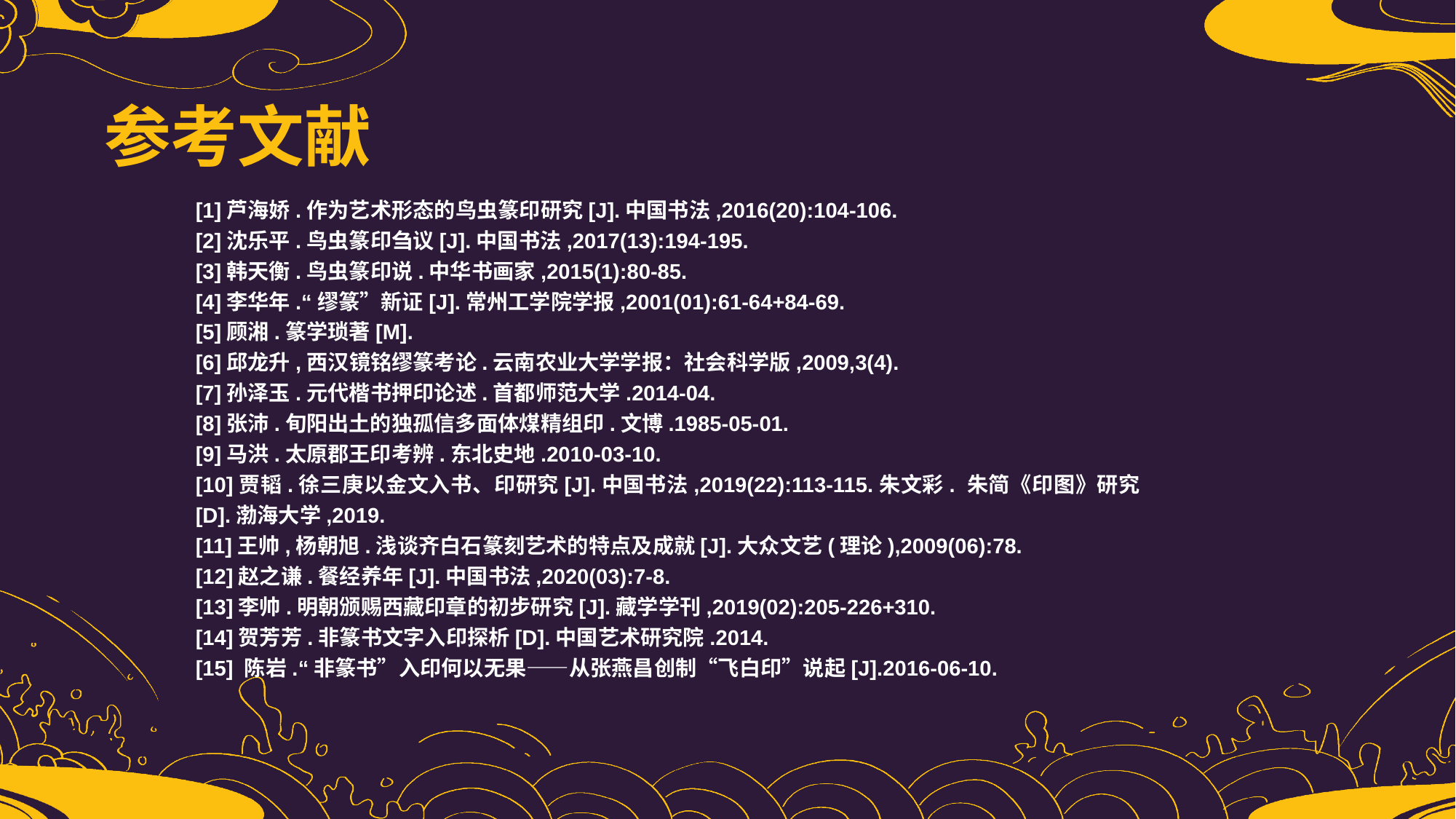

参考文献
[1]芦海娇.作为艺术形态的鸟虫篆印研究[J].中国书法,2016(20):104-106.
[2]沈乐平.鸟虫篆印刍议[J].中国书法,2017(13):194-195.
[3]韩天衡.鸟虫篆印说.中华书画家,2015(1):80-85.
[4]李华年.“缪篆”新证[J].常州工学院学报,2001(01):61-64+84-69.
[5]顾湘.篆学琐著[M].
[6]邱龙升,西汉镜铭缪篆考论.云南农业大学学报：社会科学版,2009,3(4).
[7]孙泽玉.元代楷书押印论述.首都师范大学.2014-04.
[8]张沛.旬阳出土的独孤信多面体煤精组印.文博.1985-05-01.
[9]马洪.太原郡王印考辨.东北史地.2010-03-10.
[10]贾韬.徐三庚以金文入书、印研究[J].中国书法,2019(22):113-115.朱文彩. 朱简《印图》研究[D].渤海大学,2019.
[11]王帅,杨朝旭.浅谈齐白石篆刻艺术的特点及成就[J].大众文艺(理论),2009(06):78.
[12]赵之谦.餐经养年[J].中国书法,2020(03):7-8.
[13]李帅.明朝颁赐西藏印章的初步研究[J].藏学学刊,2019(02):205-226+310.
[14]贺芳芳.非篆书文字入印探析[D].中国艺术研究院.2014.
[15] 陈岩.“非篆书”入印何以无果——从张燕昌创制“飞白印”说起[J].2016-06-10.